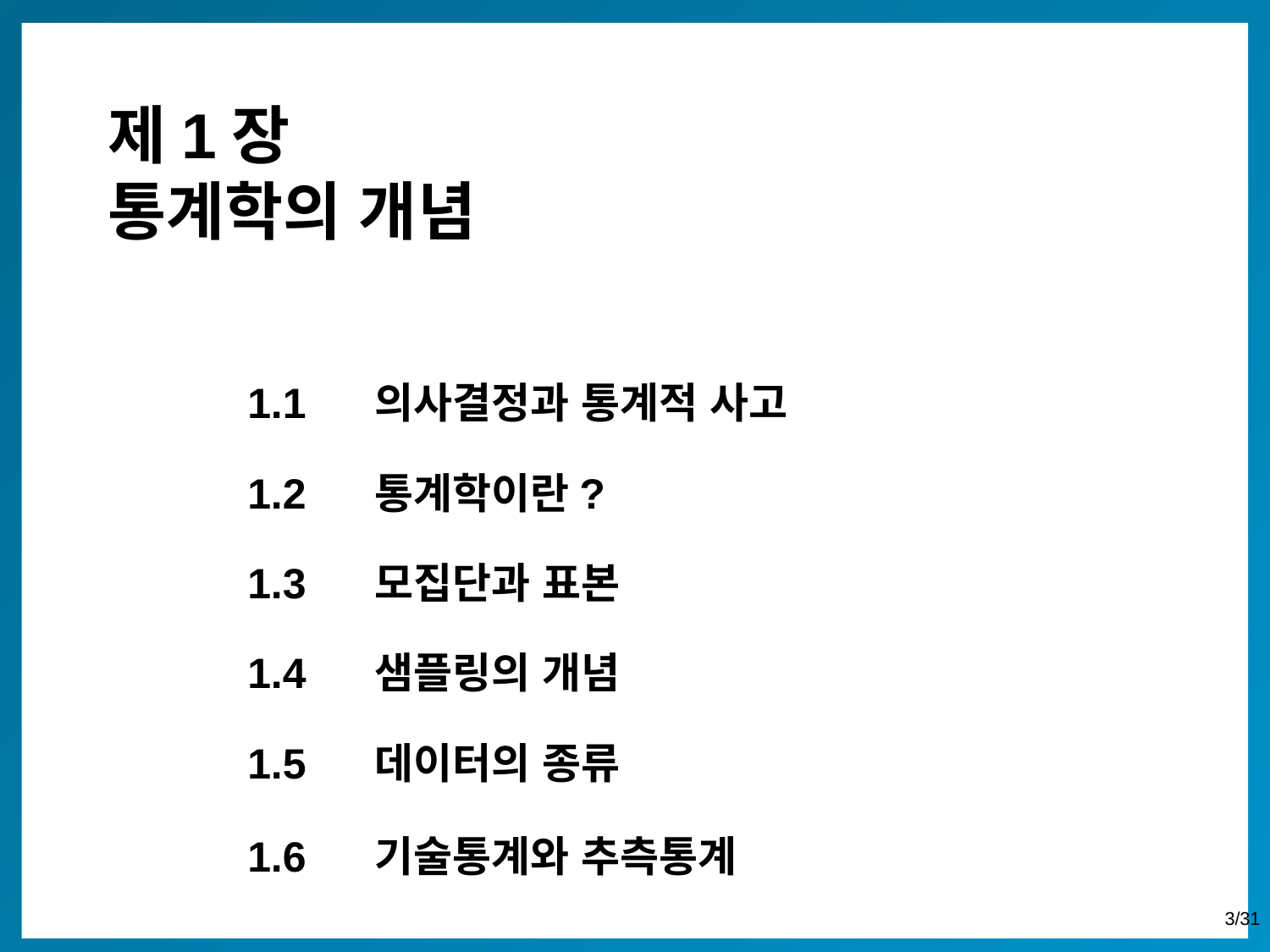

제1장
통계학의 개념
1.1	의사결정과 통계적 사고
1.2	통계학이란?
1.3	모집단과 표본
1.4	샘플링의 개념
1.5	데이터의 종류
1.6	기술통계와 추측통계